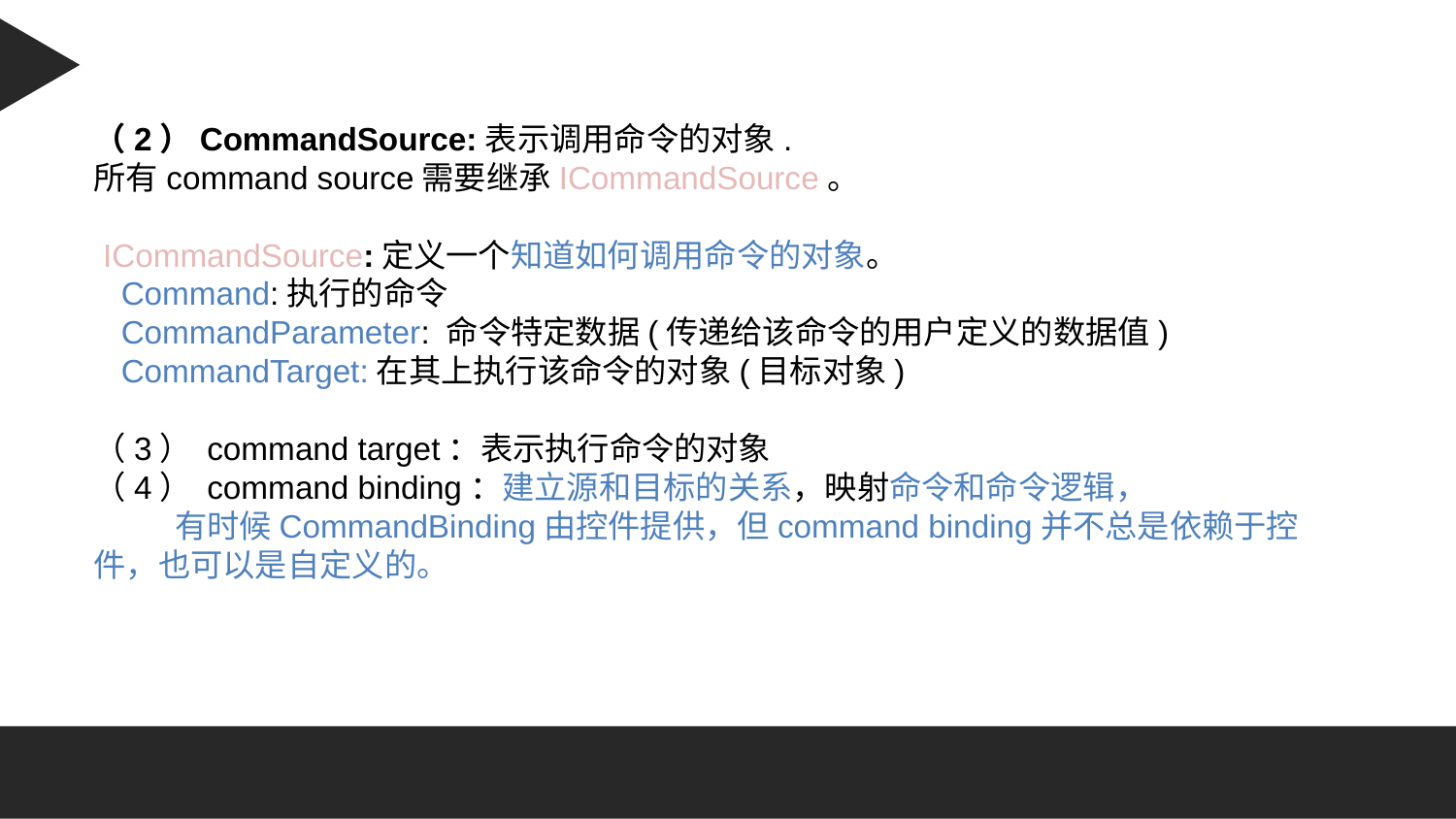

Character 字符串：

（2）CommandSource:表示调用命令的对象.
所有command source需要继承ICommandSource。

 ICommandSource:定义一个知道如何调用命令的对象。
   Command:执行的命令
   CommandParameter: 命令特定数据(传递给该命令的用户定义的数据值)
   CommandTarget:在其上执行该命令的对象(目标对象)

（3） command target：表示执行命令的对象
（4） command binding：建立源和目标的关系，映射命令和命令逻辑，
          有时候CommandBinding由控件提供，但command binding并不总是依赖于控件，也可以是自定义的。